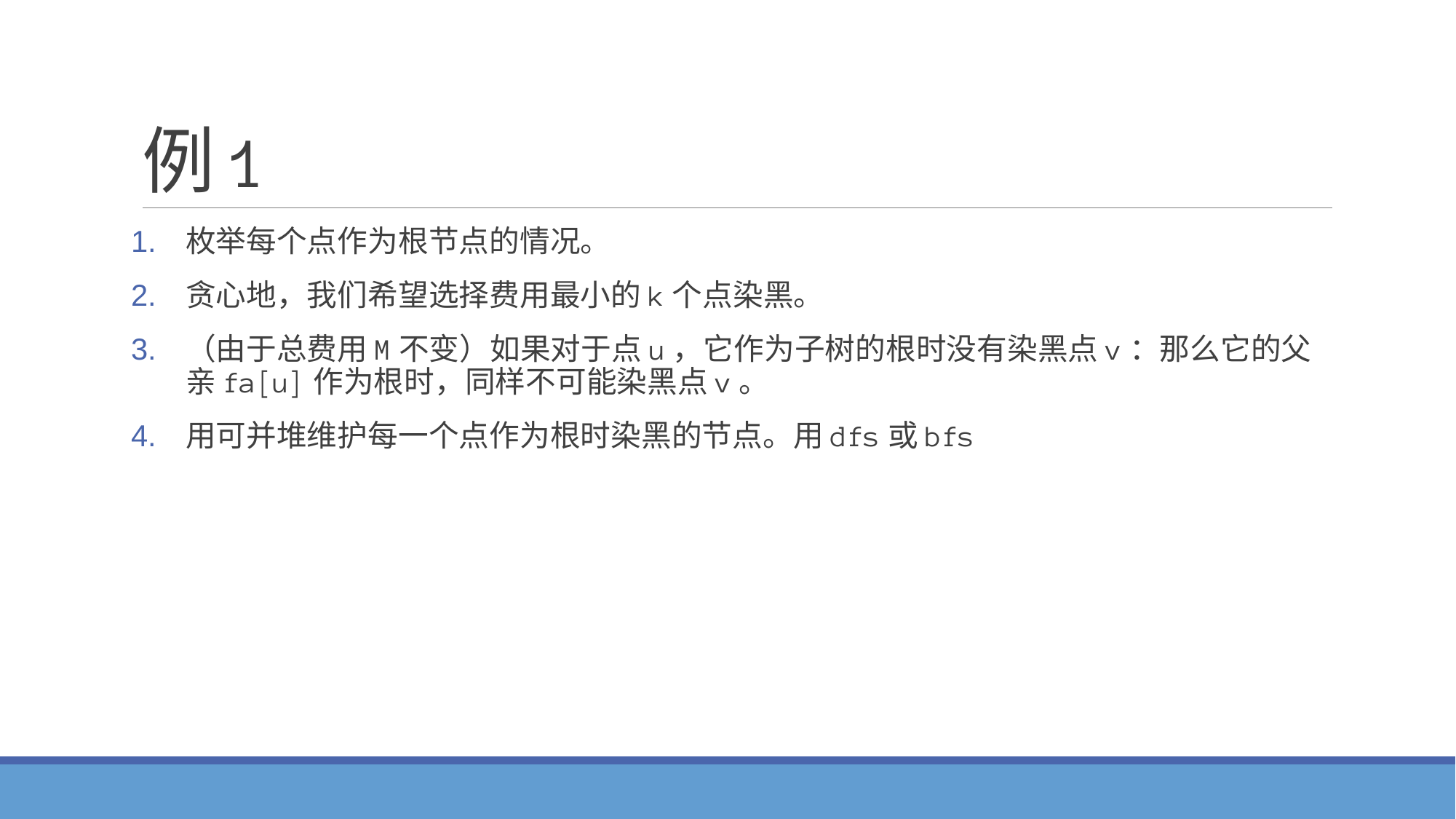

# 例1
枚举每个点作为根节点的情况。
贪心地，我们希望选择费用最小的k个点染黑。
（由于总费用M不变）如果对于点u，它作为子树的根时没有染黑点v：那么它的父亲fa[u]作为根时，同样不可能染黑点v。
用可并堆维护每一个点作为根时染黑的节点。用dfs或bfs